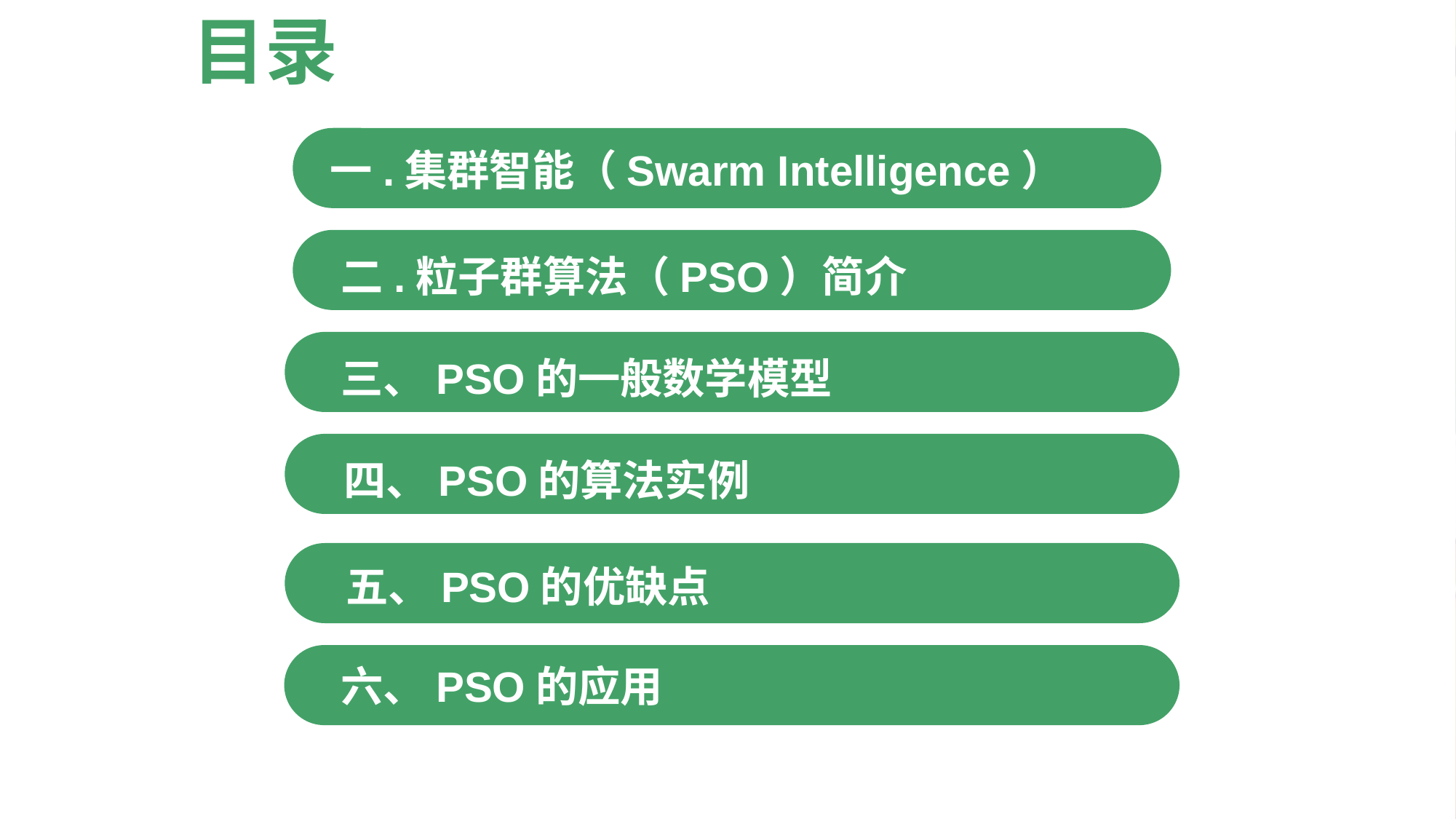

目录

一.集群智能（Swarm Intelligence）

二.粒子群算法（PSO）简介

三、PSO的一般数学模型

四、PSO的算法实例

五、PSO的优缺点

六、PSO的应用
点击添加文本
点击添加文本
点击添加文本
点击添加文本